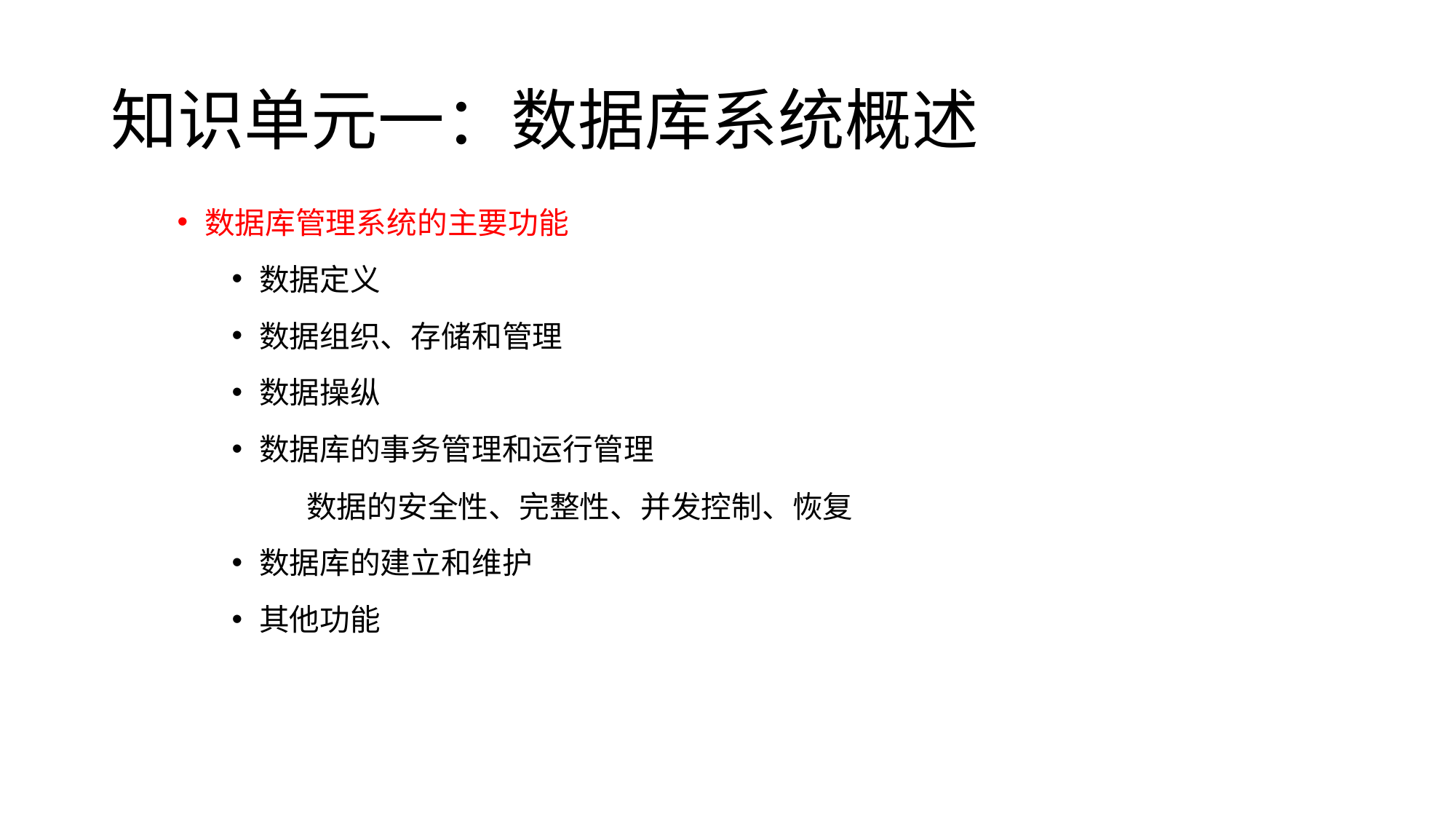

# 知识单元一：数据库系统概述
数据库管理系统的主要功能
数据定义
数据组织、存储和管理
数据操纵
数据库的事务管理和运行管理
          数据的安全性、完整性、并发控制、恢复
数据库的建立和维护
其他功能